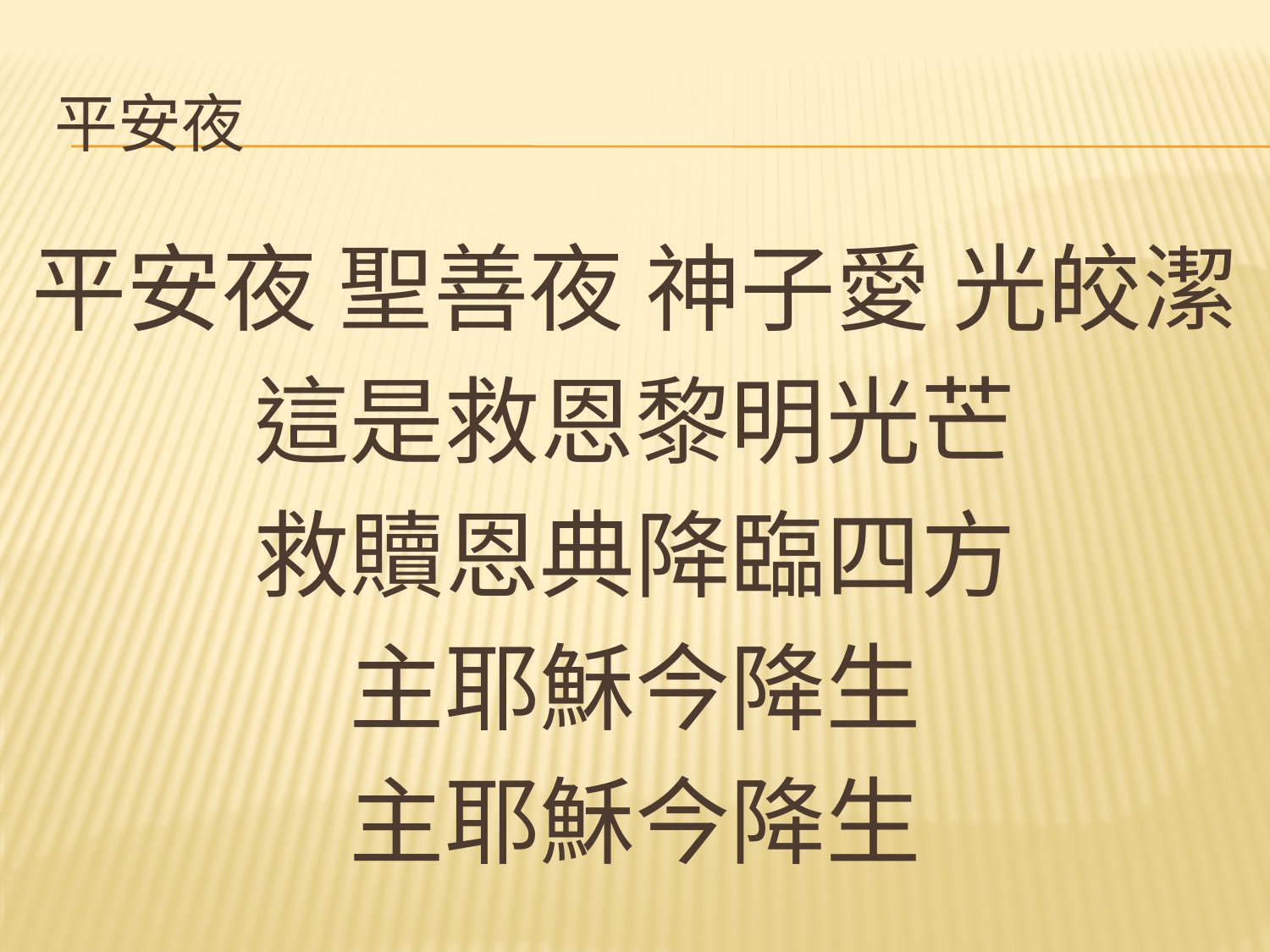

# 平安夜
平安夜 聖善夜 神子愛 光皎潔
這是救恩黎明光芒
救贖恩典降臨四方
主耶穌今降生
主耶穌今降生